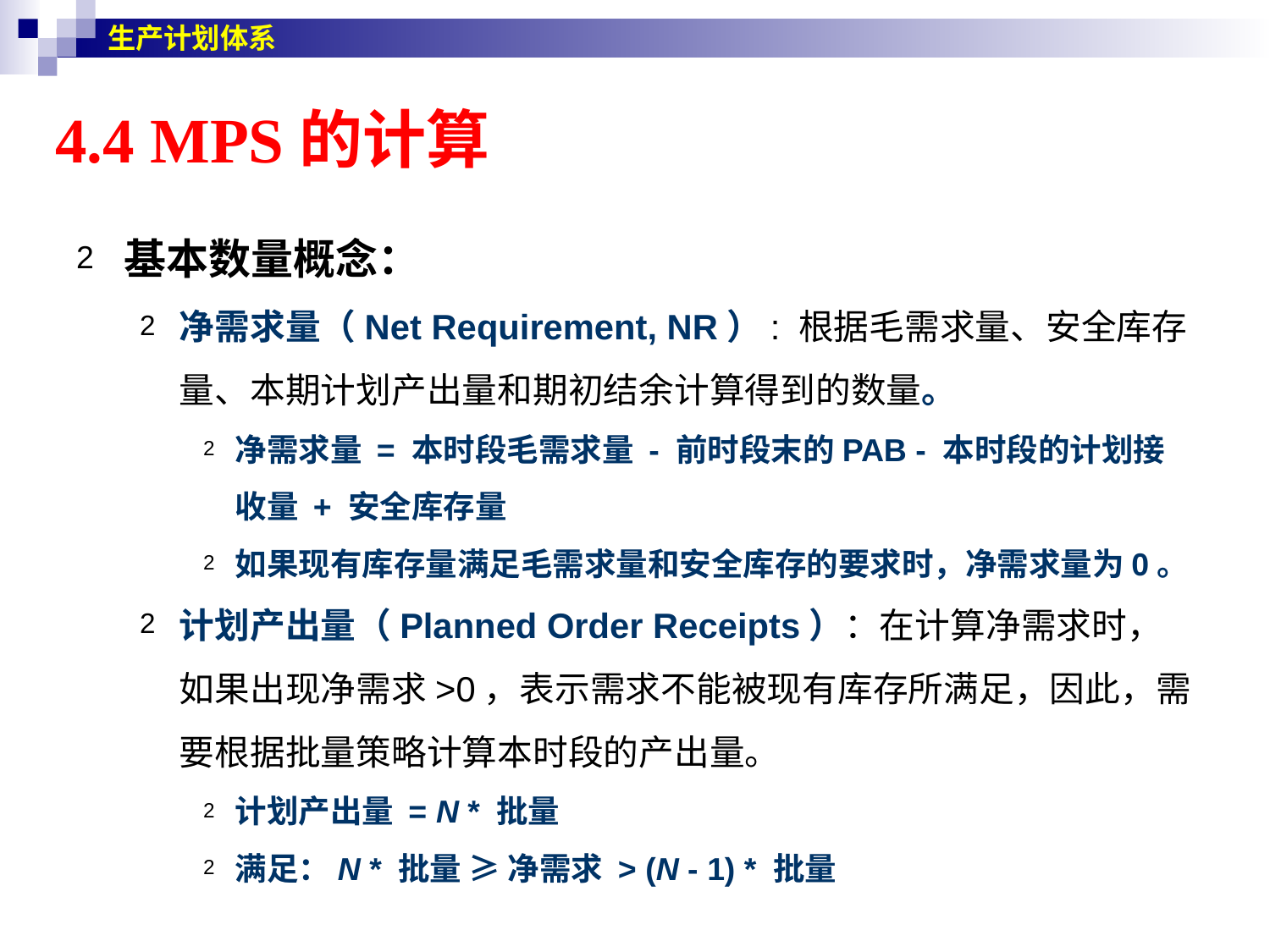

生产计划体系
# 4.4 MPS的计算
基本数量概念：
净需求量（Net Requirement, NR）: 根据毛需求量、安全库存量、本期计划产出量和期初结余计算得到的数量。
净需求量 = 本时段毛需求量 - 前时段末的PAB - 本时段的计划接收量 + 安全库存量
如果现有库存量满足毛需求量和安全库存的要求时，净需求量为0。
计划产出量（Planned Order Receipts）：在计算净需求时，如果出现净需求>0，表示需求不能被现有库存所满足，因此，需要根据批量策略计算本时段的产出量。
计划产出量 = N * 批量
满足：N * 批量 ≥ 净需求 > (N - 1) * 批量